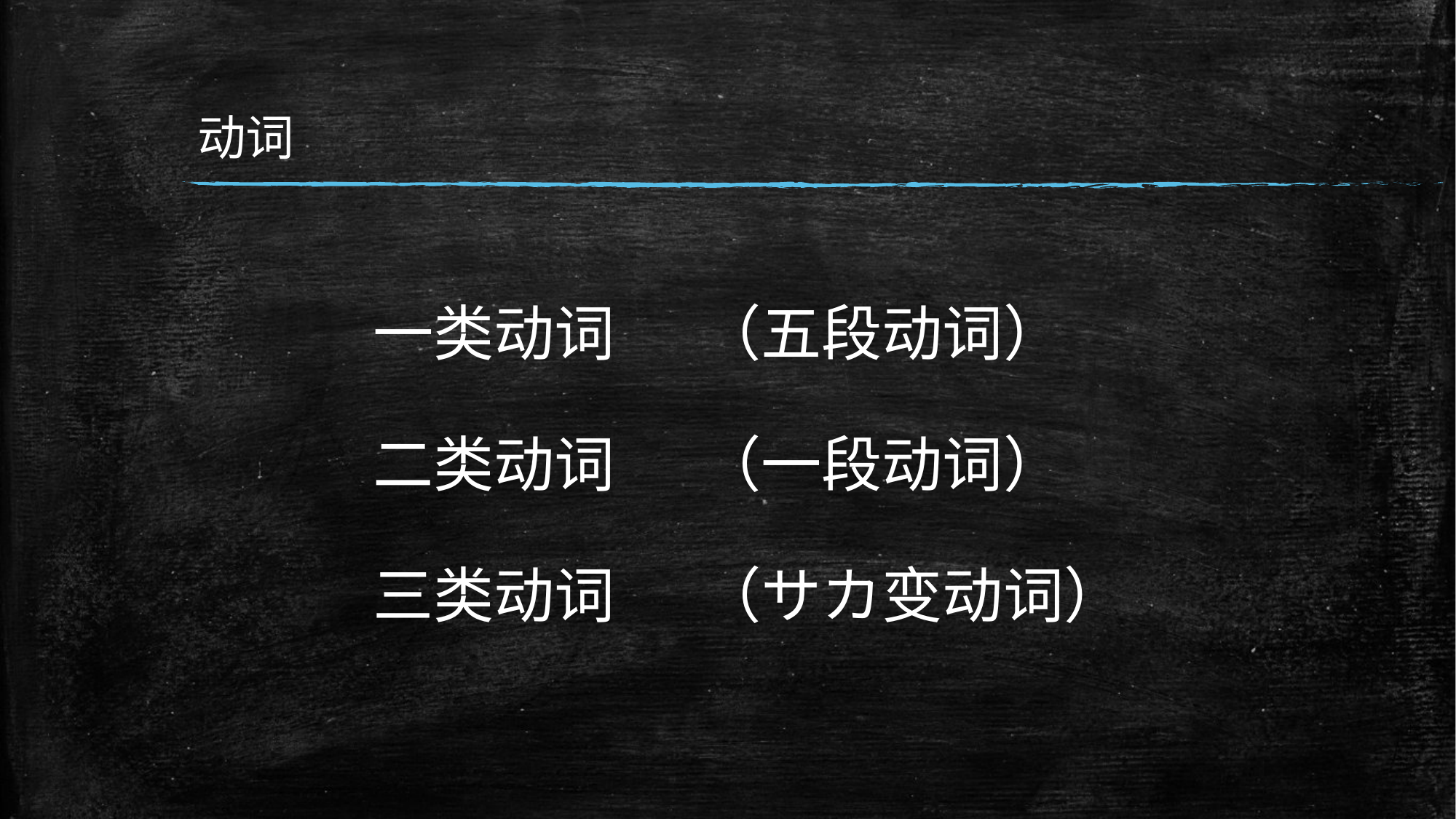

动词
一类动词	（五段动词）

二类动词	（一段动词）

三类动词	（サカ变动词）